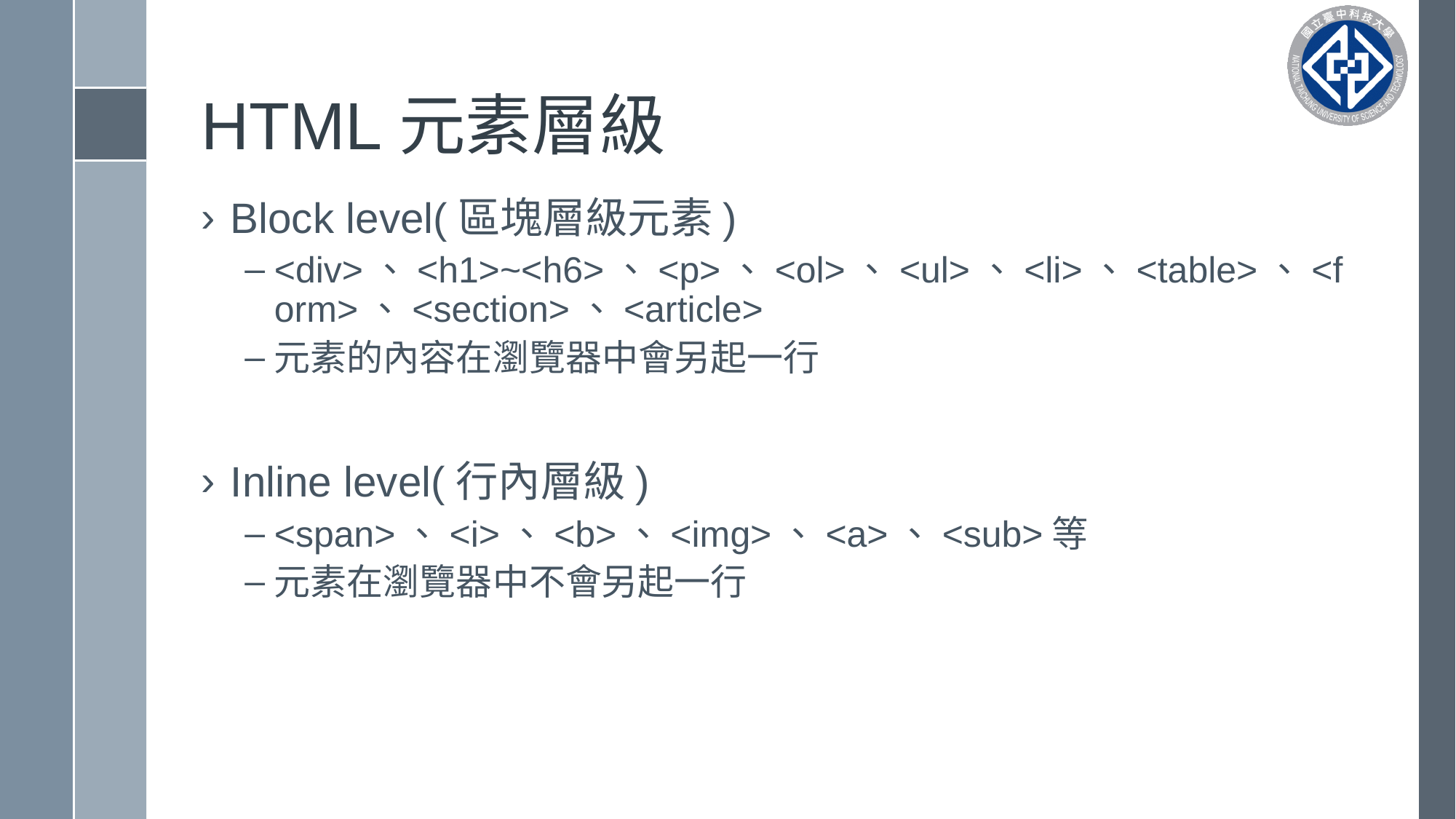

# HTML元素層級
Block level(區塊層級元素)
<div>、<h1>~<h6>、<p>、<ol>、<ul>、<li>、<table>、<form>、<section>、<article>
元素的內容在瀏覽器中會另起一行

Inline level(行內層級)
<span>、<i>、<b>、<img>、<a>、<sub>等
元素在瀏覽器中不會另起一行